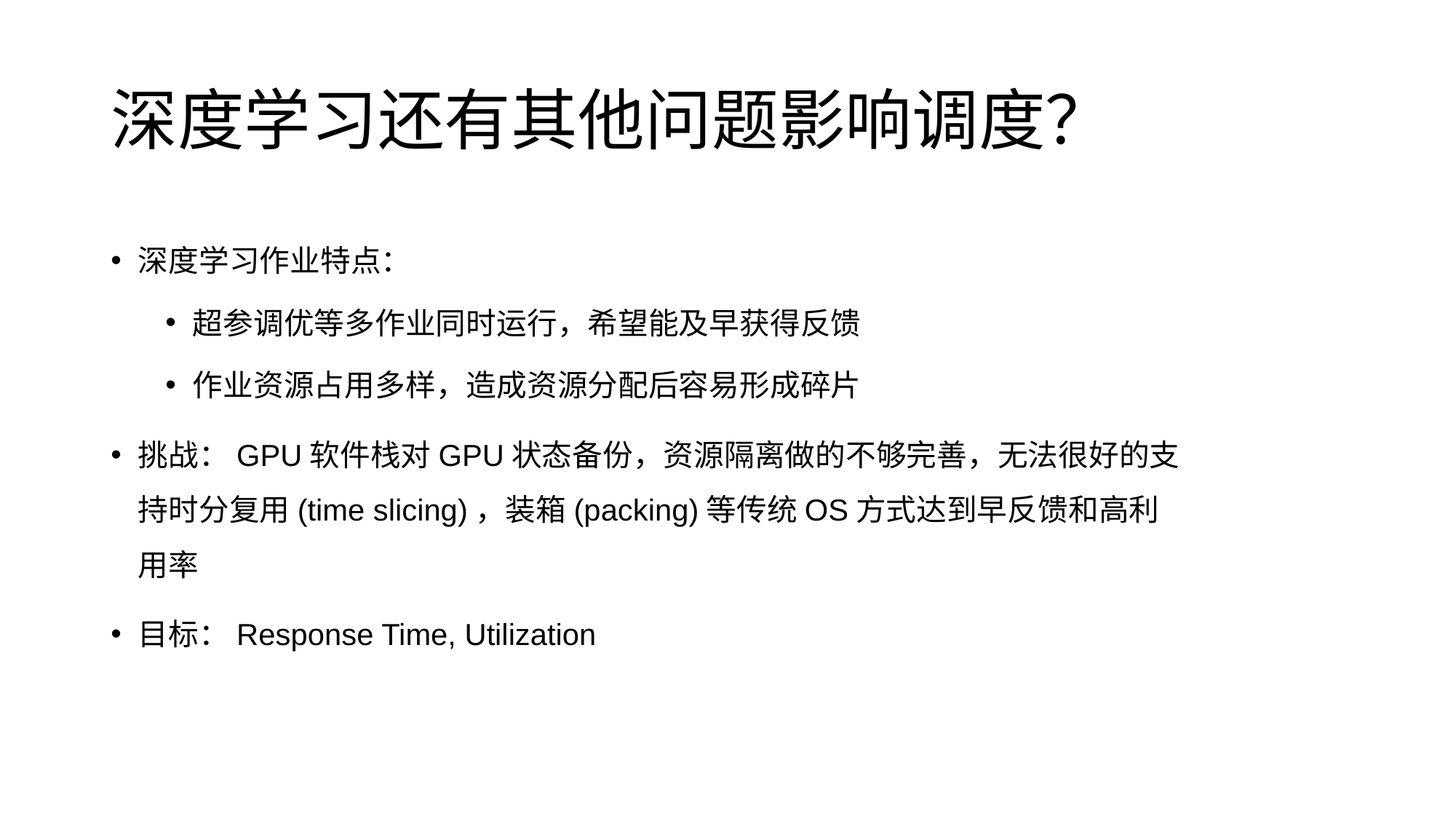

# 深度学习还有其他问题影响调度？
深度学习作业特点：
超参调优等多作业同时运行，希望能及早获得反馈
作业资源占用多样，造成资源分配后容易形成碎片
挑战：GPU软件栈对GPU状态备份，资源隔离做的不够完善，无法很好的支持时分复用(time slicing)，装箱(packing)等传统OS方式达到早反馈和高利用率
目标：Response Time, Utilization